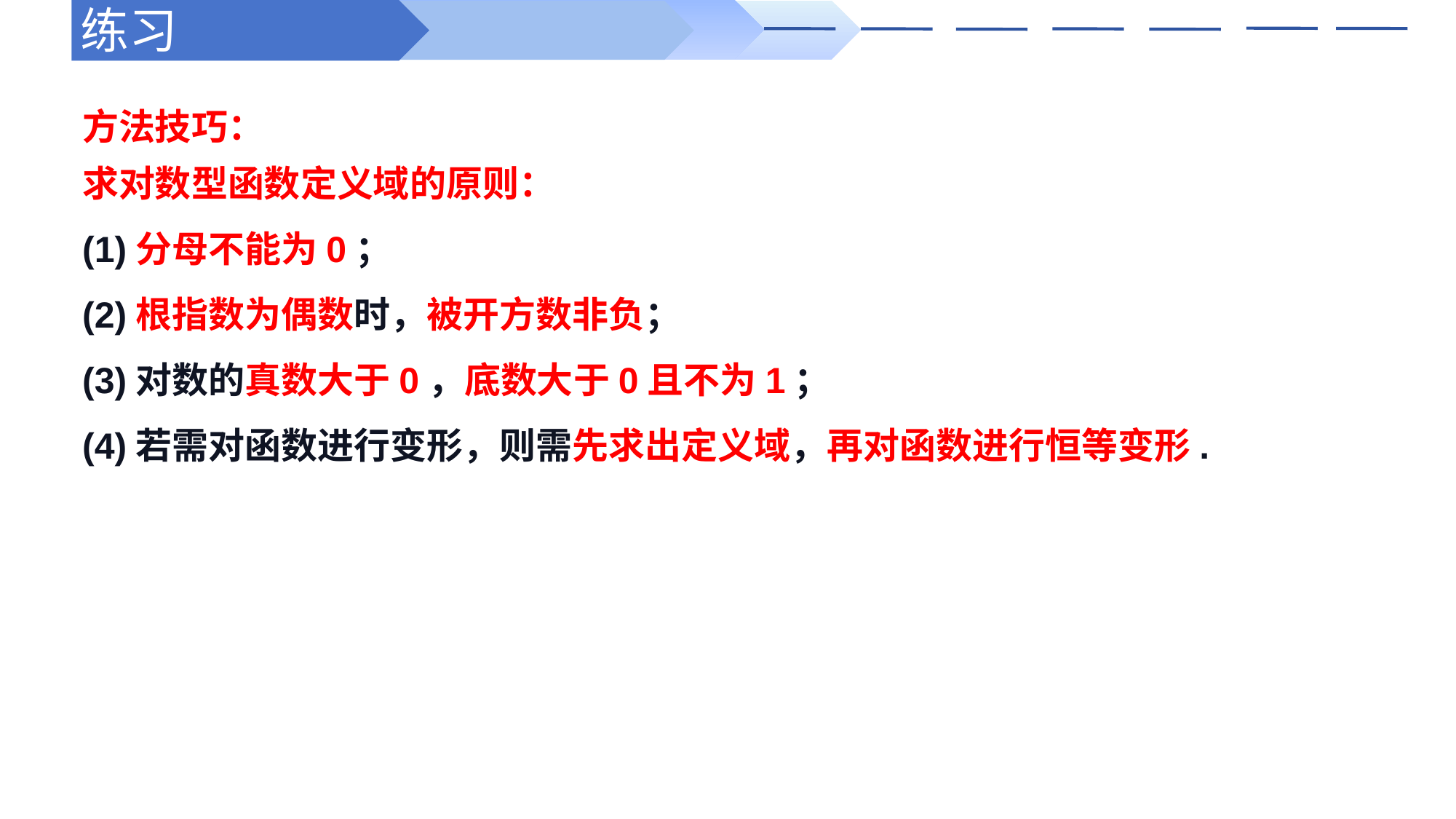

练习

方法技巧：
求对数型函数定义域的原则：
(1)分母不能为0；
(2)根指数为偶数时，被开方数非负；
(3)对数的真数大于0，底数大于0且不为1；
(4)若需对函数进行变形，则需先求出定义域，再对函数进行恒等变形.